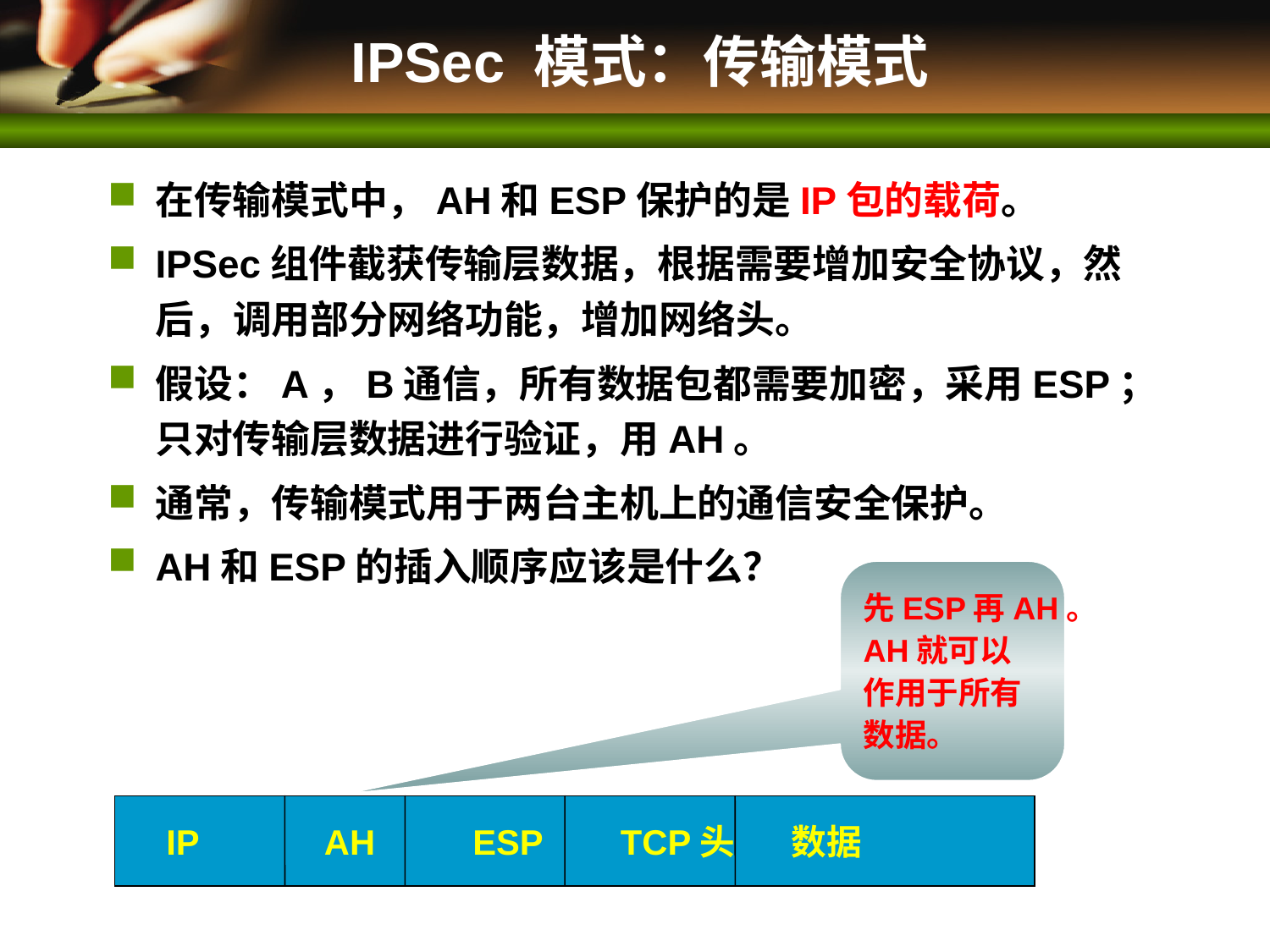

# IPSec 模式：传输模式
在传输模式中，AH和ESP保护的是IP包的载荷。
IPSec组件截获传输层数据，根据需要增加安全协议，然后，调用部分网络功能，增加网络头。
假设：A，B通信，所有数据包都需要加密，采用ESP；只对传输层数据进行验证，用AH。
通常，传输模式用于两台主机上的通信安全保护。
AH和ESP的插入顺序应该是什么？
先ESP再AH。
AH就可以
作用于所有
数据。
    IP             AH          ESP        TCP头       数据